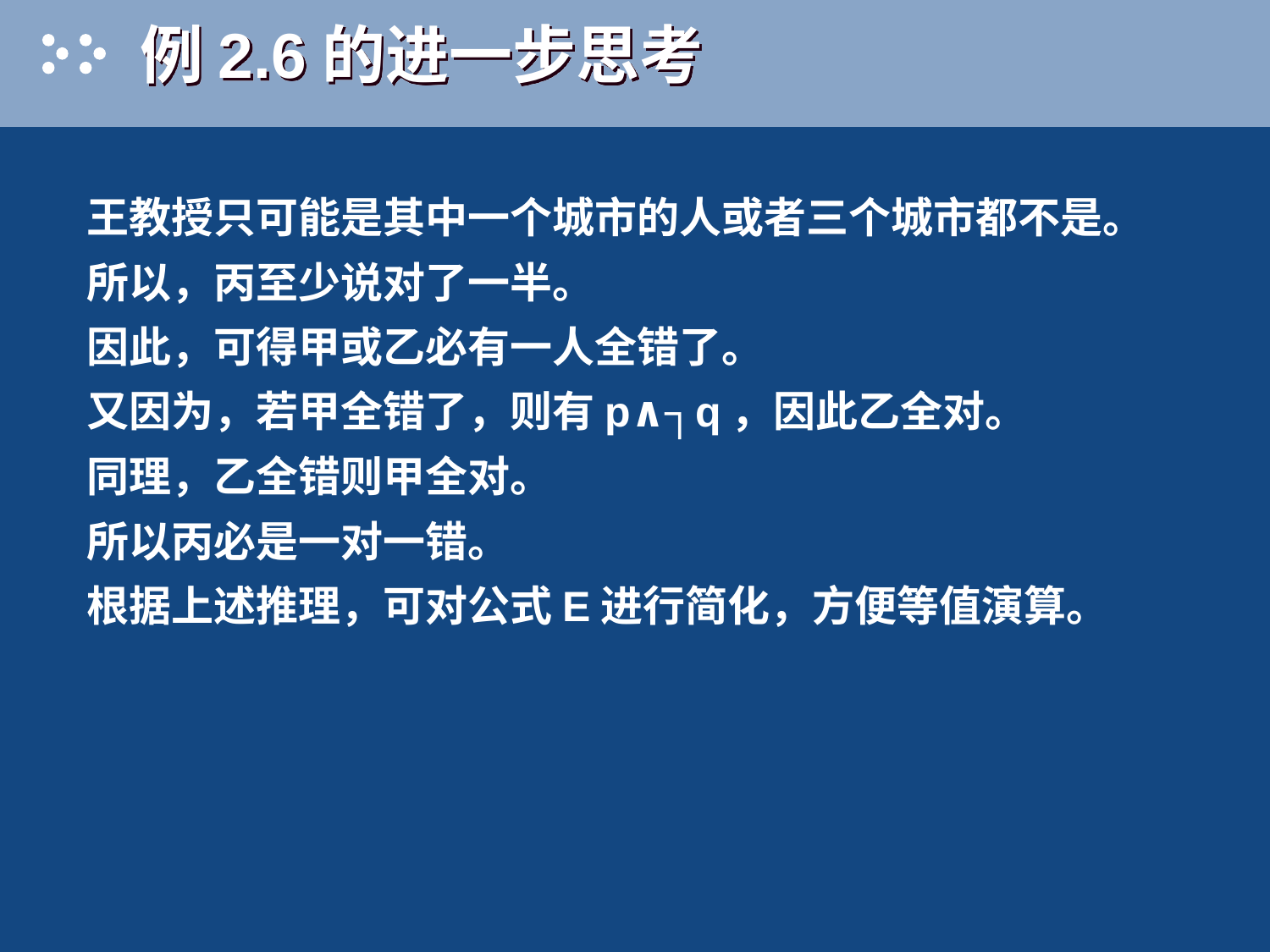

# 例2.6的进一步思考
王教授只可能是其中一个城市的人或者三个城市都不是。
所以，丙至少说对了一半。
因此，可得甲或乙必有一人全错了。
又因为，若甲全错了，则有p∧┐q，因此乙全对。
同理，乙全错则甲全对。
所以丙必是一对一错。
根据上述推理，可对公式E进行简化，方便等值演算。